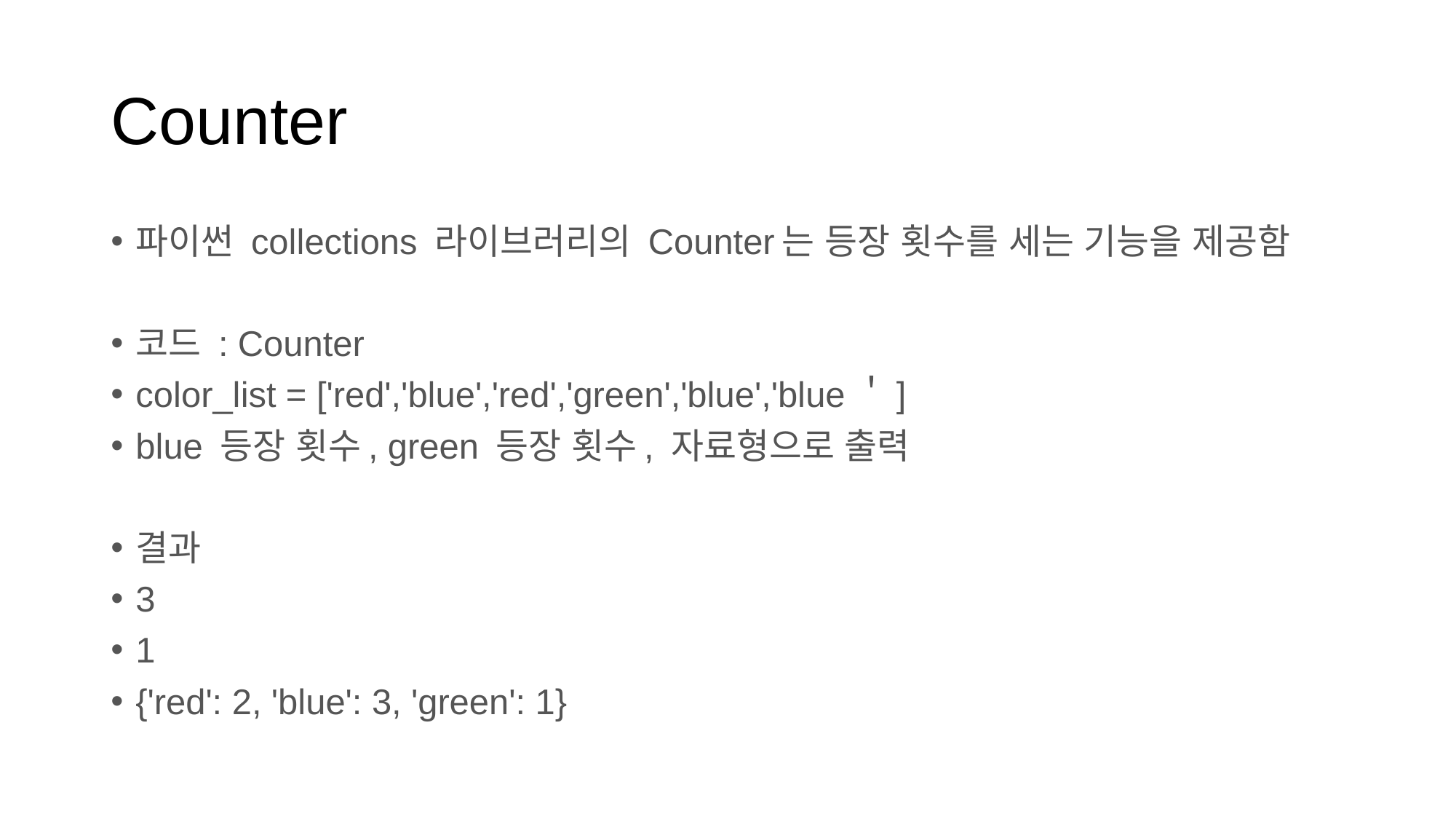

# Counter
파이썬 collections 라이브러리의 Counter는 등장 횟수를 세는 기능을 제공함

코드 : Counter
color_list = ['red','blue','red','green','blue','blue＇]
blue 등장 횟수, green 등장 횟수, 자료형으로 출력

결과
3
1
{'red': 2, 'blue': 3, 'green': 1}